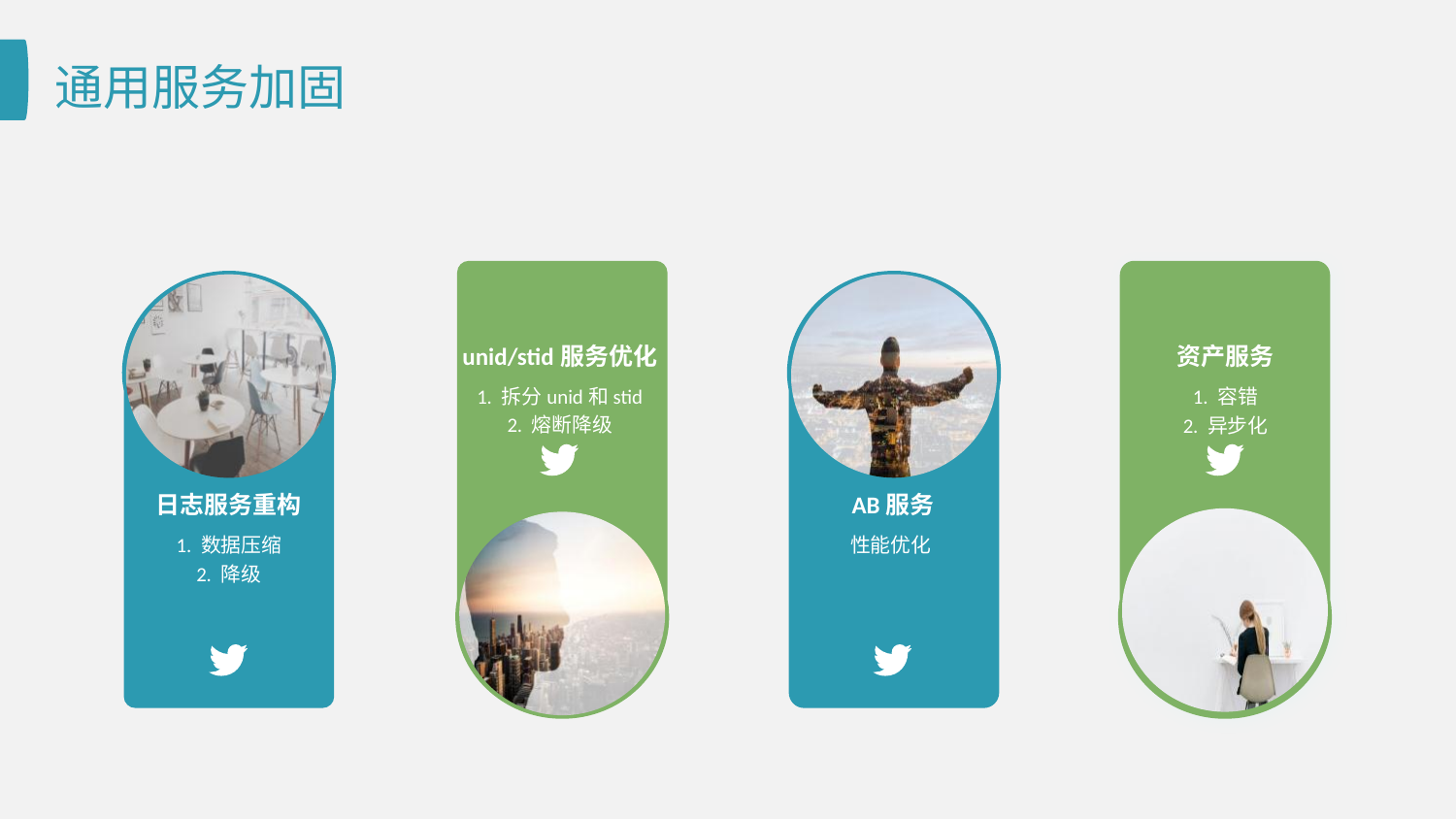

# 通用服务加固

unid/stid服务优化
1. 拆分unid和stid
2. 熔断降级

资产服务
1. 容错
2. 异步化

日志服务重构
1. 数据压缩
2. 降级

AB服务
性能优化